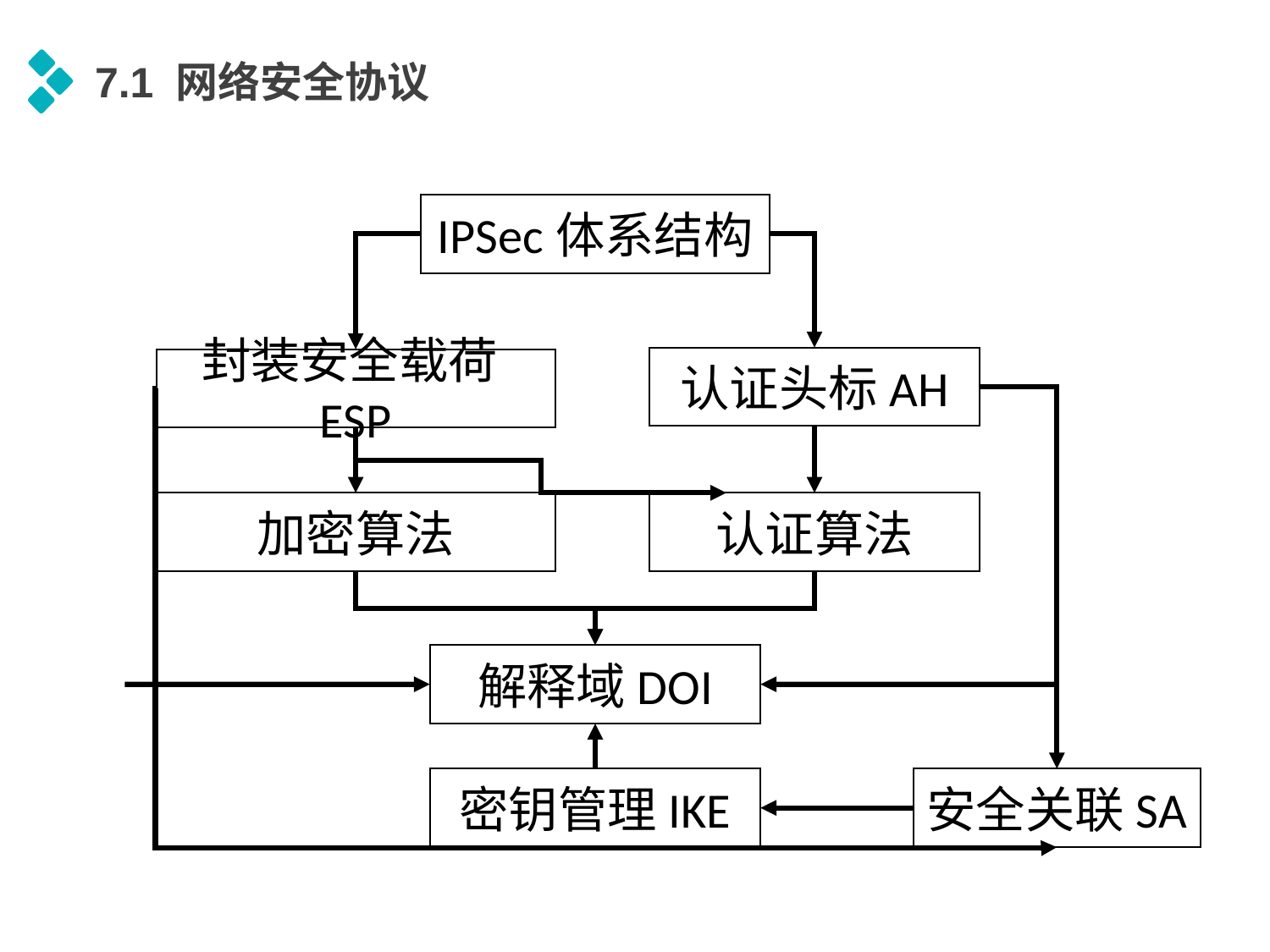

7.1 网络安全协议

IPSec体系结构
认证头标AH
封装安全载荷ESP
加密算法
认证算法
解释域DOI
密钥管理IKE
安全关联SA